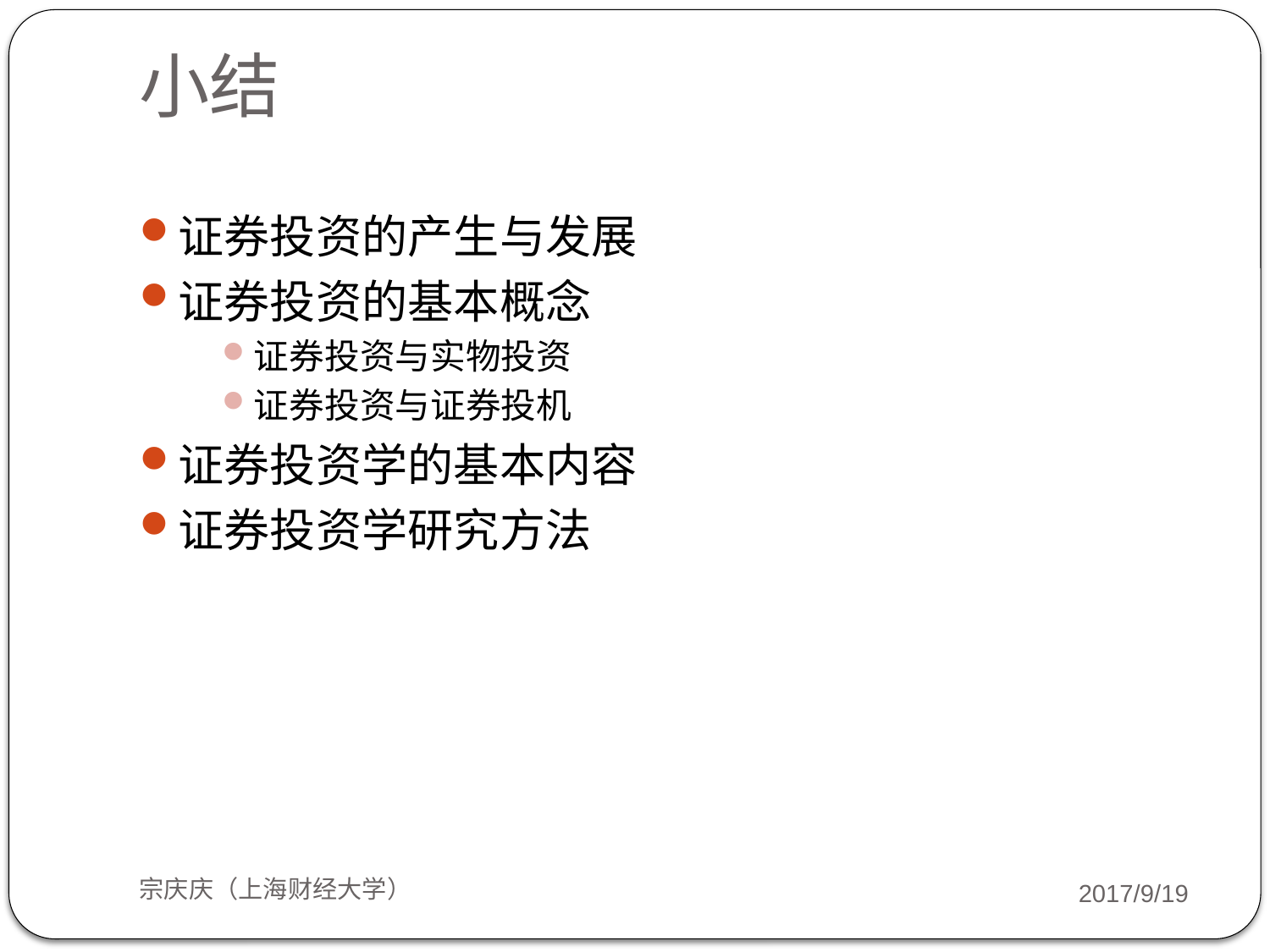

# 小结
证券投资的产生与发展
证券投资的基本概念
证券投资与实物投资
证券投资与证券投机
证券投资学的基本内容
证券投资学研究方法
宗庆庆（上海财经大学）
2017/9/19